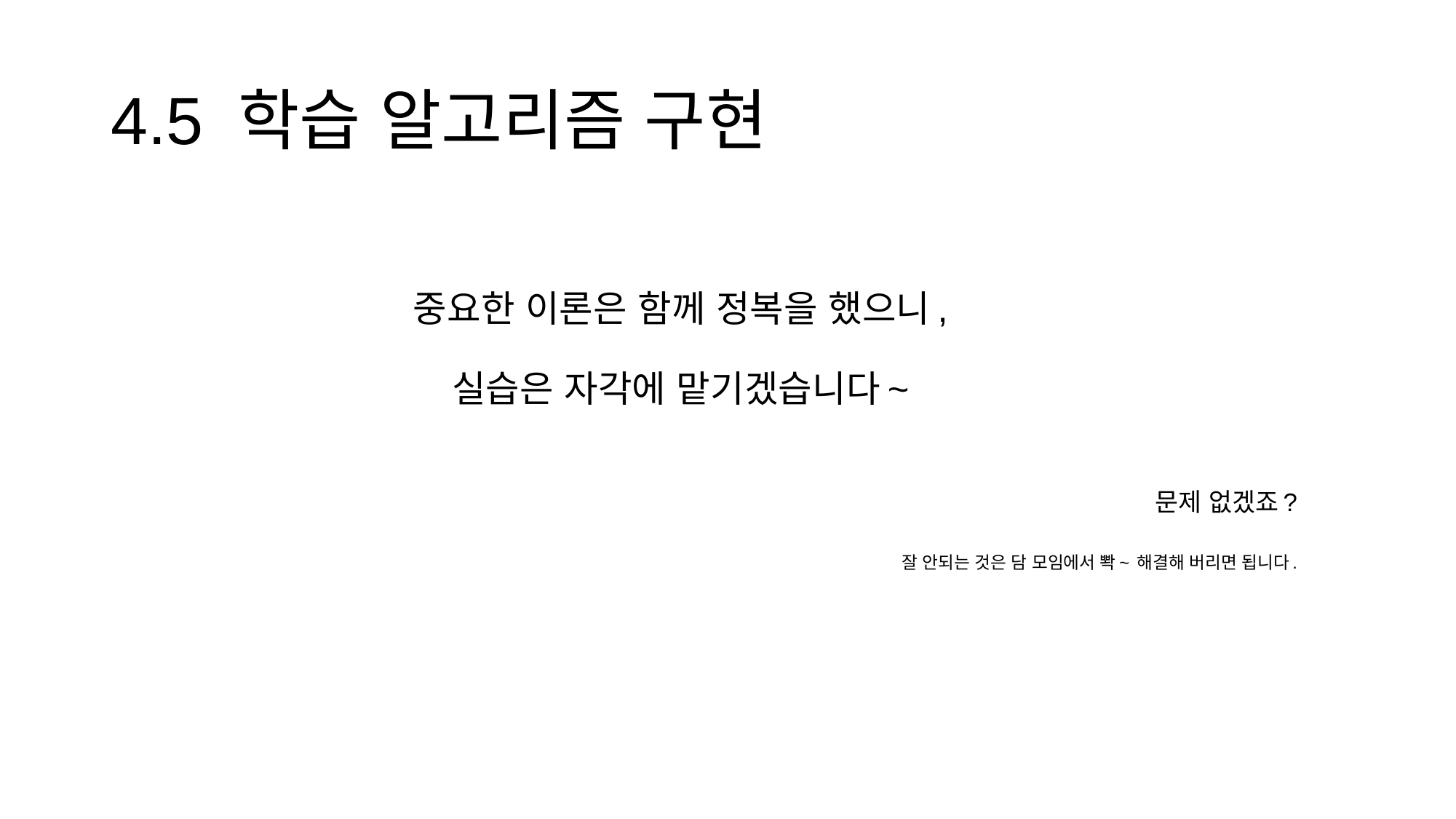

# 4.5 학습 알고리즘 구현
중요한 이론은 함께 정복을 했으니,

실습은 자각에 맡기겠습니다~

문제 없겠죠?

잘 안되는 것은 담 모임에서 뽝~ 해결해 버리면 됩니다.